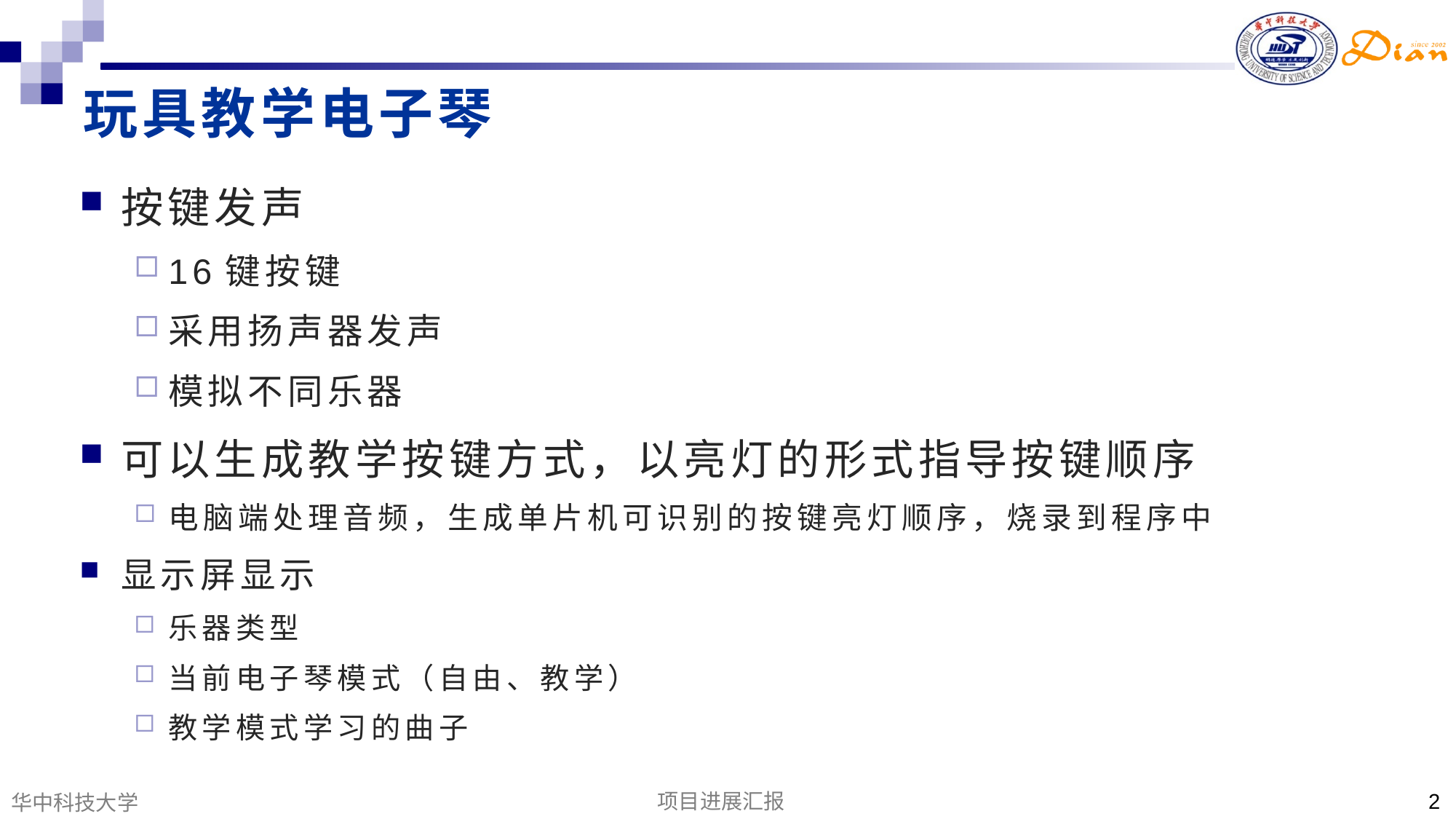

# 玩具教学电子琴
按键发声
16键按键
采用扬声器发声
模拟不同乐器
可以生成教学按键方式，以亮灯的形式指导按键顺序
电脑端处理音频，生成单片机可识别的按键亮灯顺序，烧录到程序中
显示屏显示
乐器类型
当前电子琴模式（自由、教学）
教学模式学习的曲子

项目进展汇报
2
华中科技大学